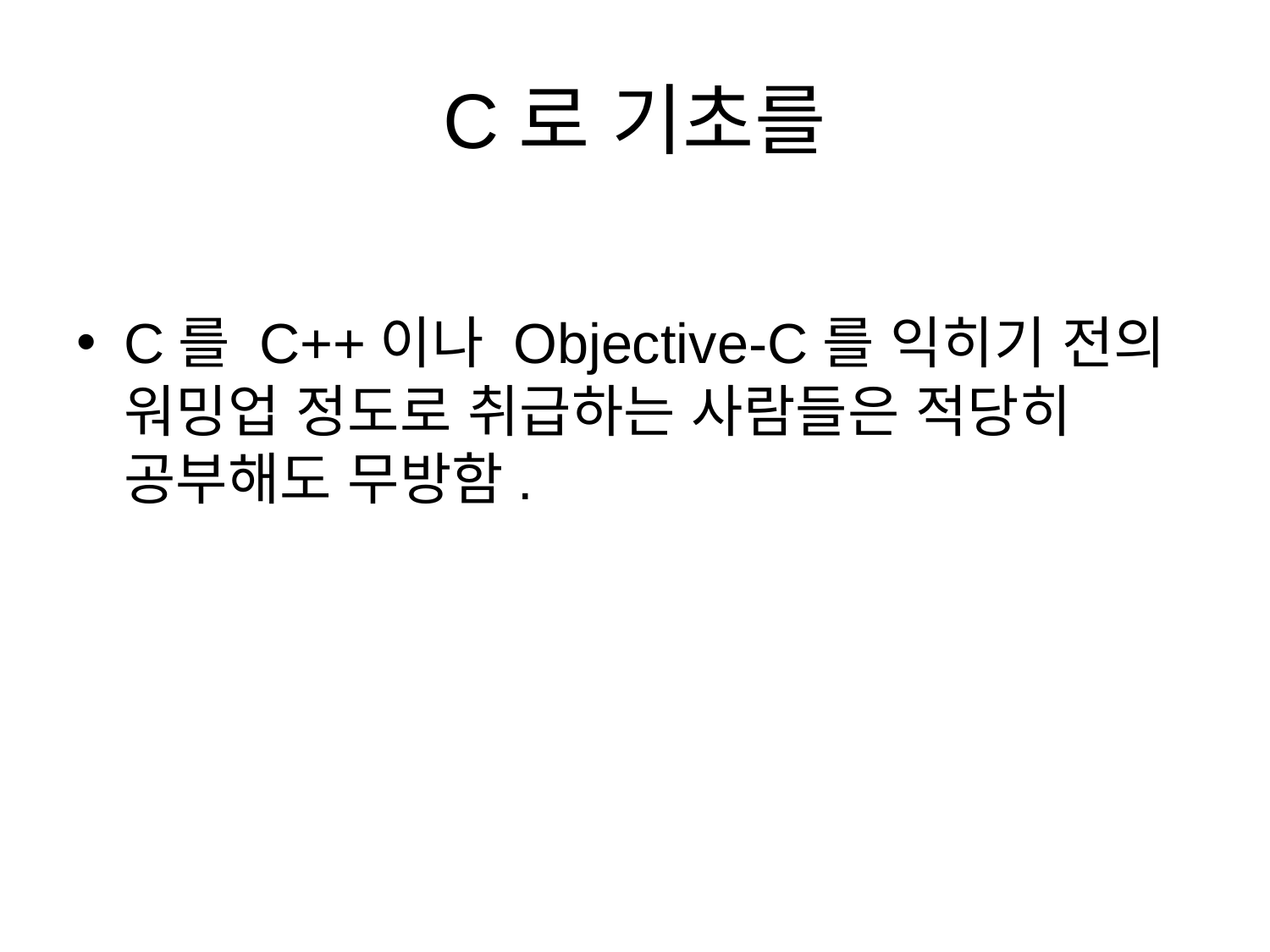

# C로 기초를

C를 C++이나 Objective-C를 익히기 전의 워밍업 정도로 취급하는 사람들은 적당히 공부해도 무방함.